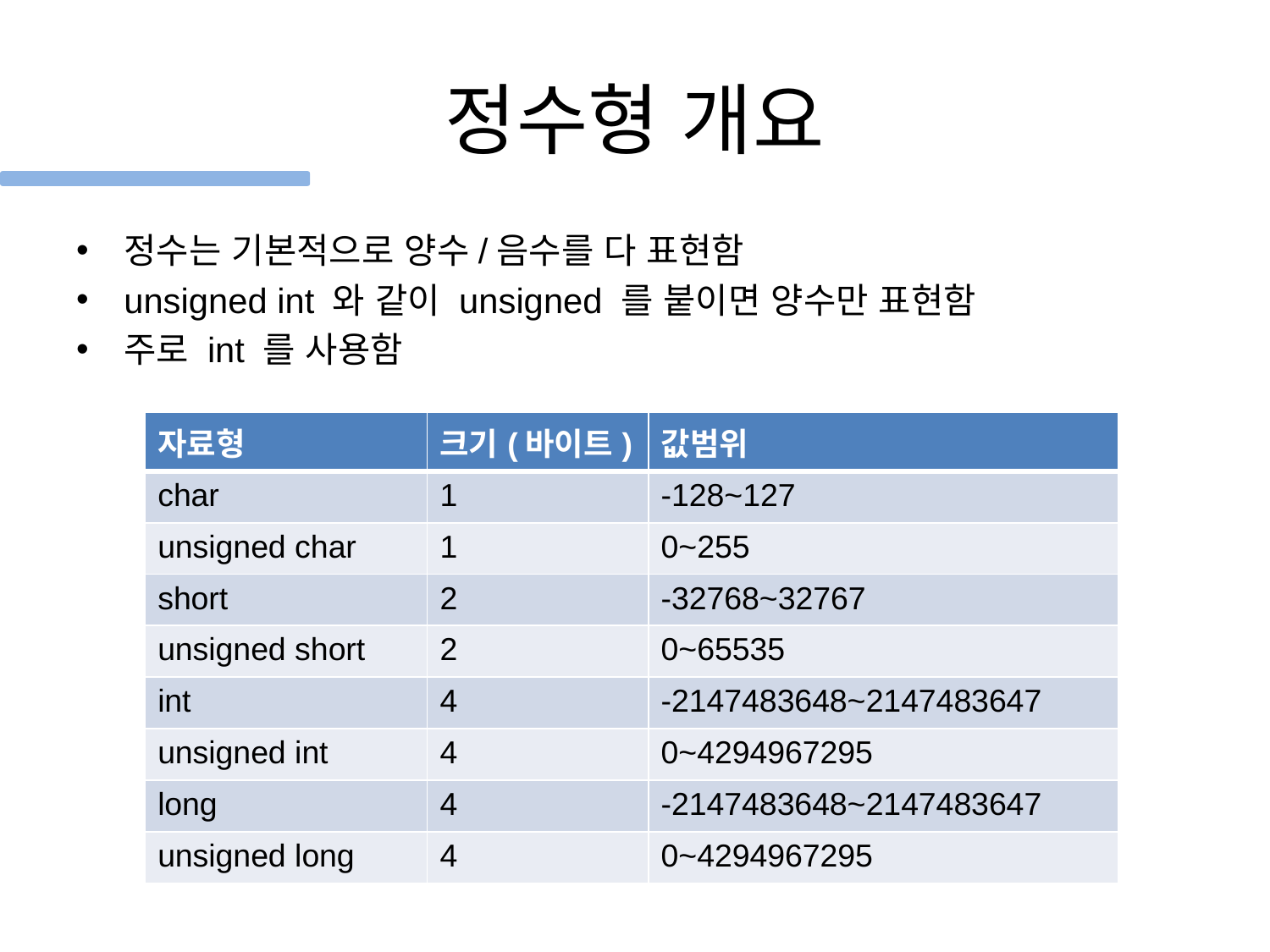

# 정수형 개요

정수는 기본적으로 양수/음수를 다 표현함
unsigned int 와 같이 unsigned 를 붙이면 양수만 표현함
주로 int 를 사용함
| 자료형 | 크기(바이트) | 값범위 |
| --- | --- | --- |
| char | 1 | -128~127 |
| unsigned char | 1 | 0~255 |
| short | 2 | -32768~32767 |
| unsigned short | 2 | 0~65535 |
| int | 4 | -2147483648~2147483647 |
| unsigned int | 4 | 0~4294967295 |
| long | 4 | -2147483648~2147483647 |
| unsigned long | 4 | 0~4294967295 |